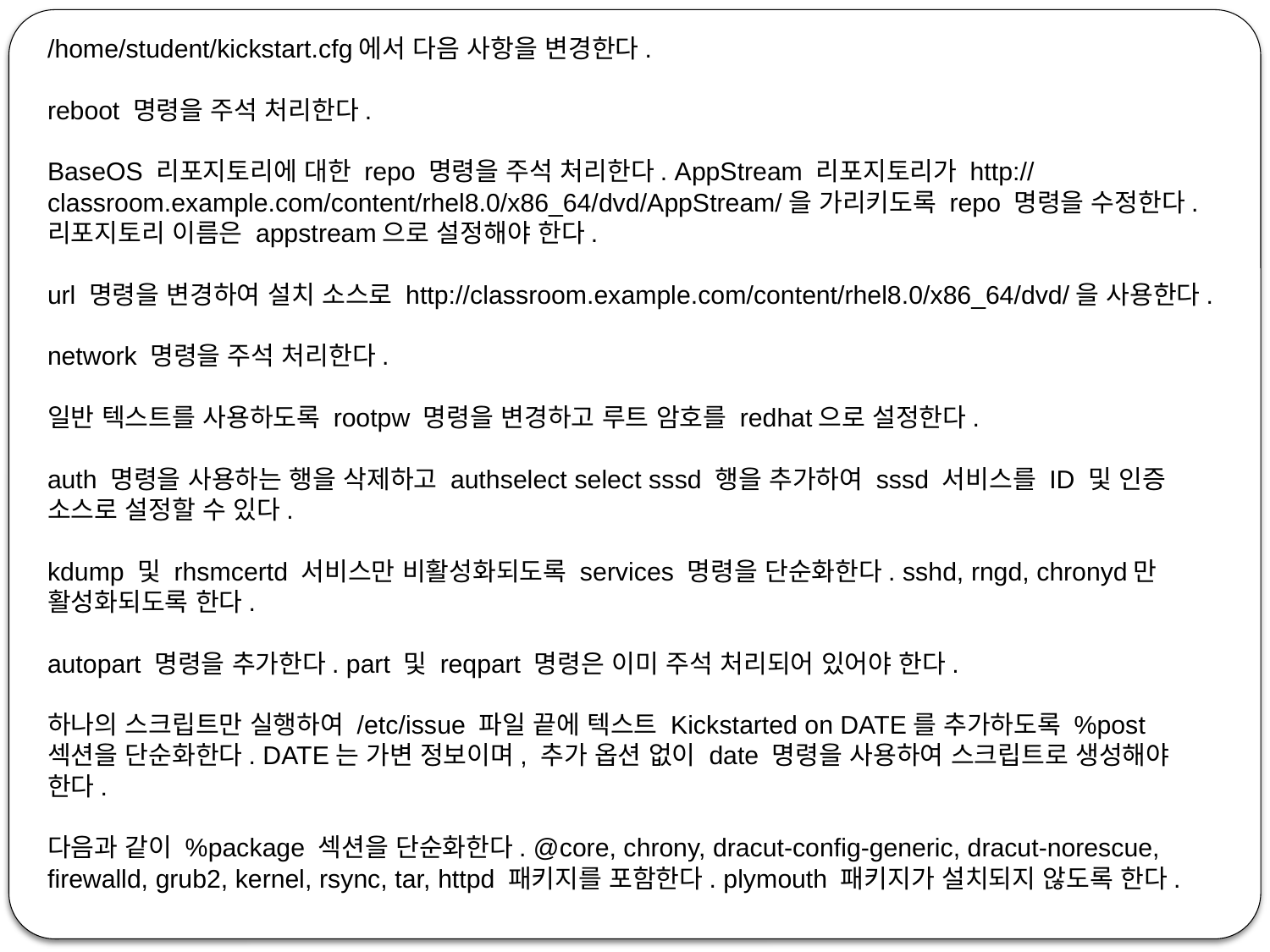

/home/student/kickstart.cfg에서 다음 사항을 변경한다.

reboot 명령을 주석 처리한다.

BaseOS 리포지토리에 대한 repo 명령을 주석 처리한다. AppStream 리포지토리가 http://classroom.example.com/content/rhel8.0/x86_64/dvd/AppStream/을 가리키도록 repo 명령을 수정한다. 리포지토리 이름은 appstream으로 설정해야 한다.

url 명령을 변경하여 설치 소스로 http://classroom.example.com/content/rhel8.0/x86_64/dvd/을 사용한다.

network 명령을 주석 처리한다.

일반 텍스트를 사용하도록 rootpw 명령을 변경하고 루트 암호를 redhat으로 설정한다.

auth 명령을 사용하는 행을 삭제하고 authselect select sssd 행을 추가하여 sssd 서비스를 ID 및 인증 소스로 설정할 수 있다.

kdump 및 rhsmcertd 서비스만 비활성화되도록 services 명령을 단순화한다. sshd, rngd, chronyd만 활성화되도록 한다.

autopart 명령을 추가한다. part 및 reqpart 명령은 이미 주석 처리되어 있어야 한다.

하나의 스크립트만 실행하여 /etc/issue 파일 끝에 텍스트 Kickstarted on DATE를 추가하도록 %post 섹션을 단순화한다. DATE는 가변 정보이며, 추가 옵션 없이 date 명령을 사용하여 스크립트로 생성해야 한다.

다음과 같이 %package 섹션을 단순화한다. @core, chrony, dracut-config-generic, dracut-norescue, firewalld, grub2, kernel, rsync, tar, httpd 패키지를 포함한다. plymouth 패키지가 설치되지 않도록 한다.